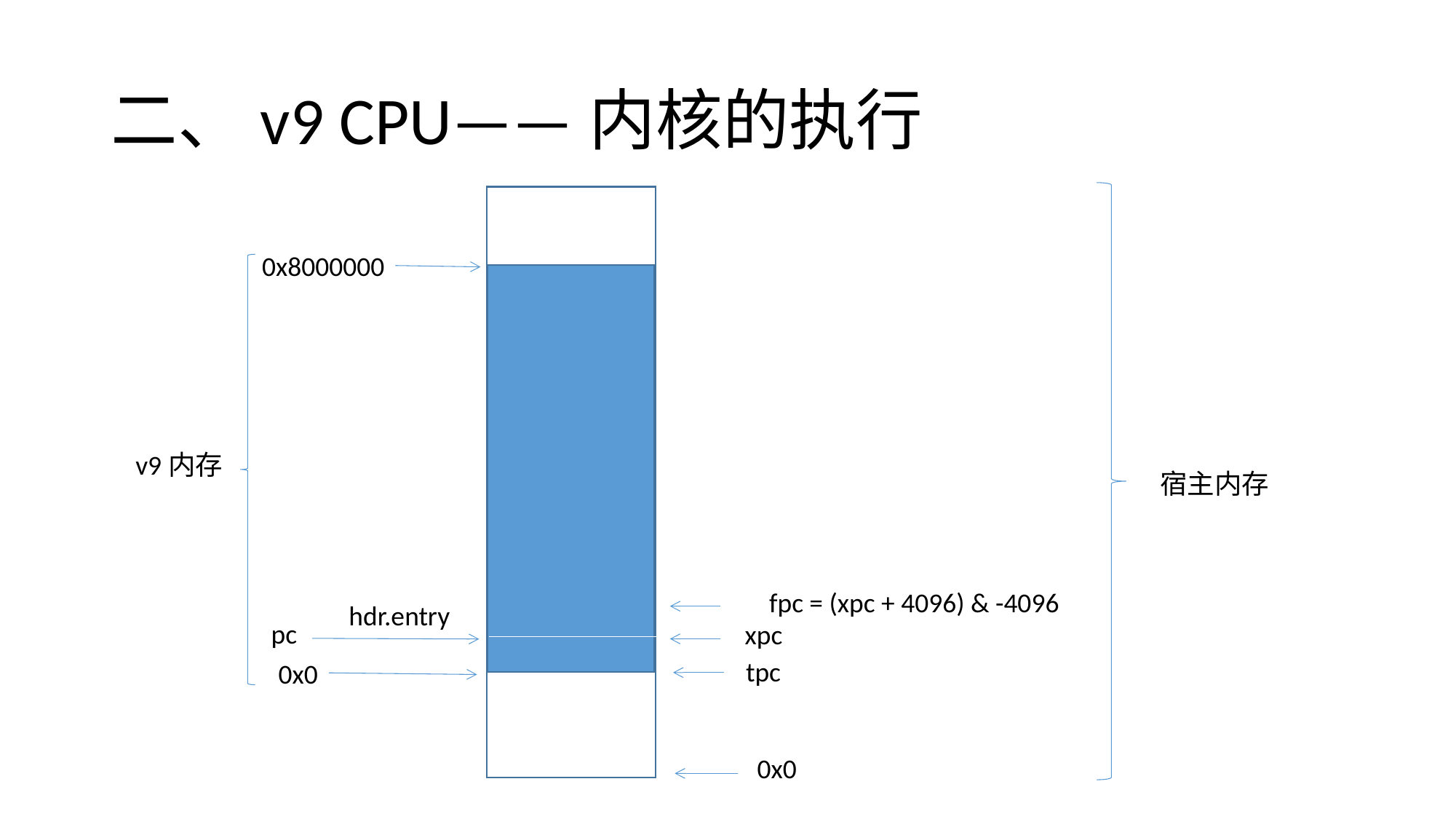

# 二、v9 CPU——内核的执行

0x8000000

v9内存
宿主内存
fpc = (xpc + 4096) & -4096
hdr.entry
pc
xpc
tpc
0x0
0x0